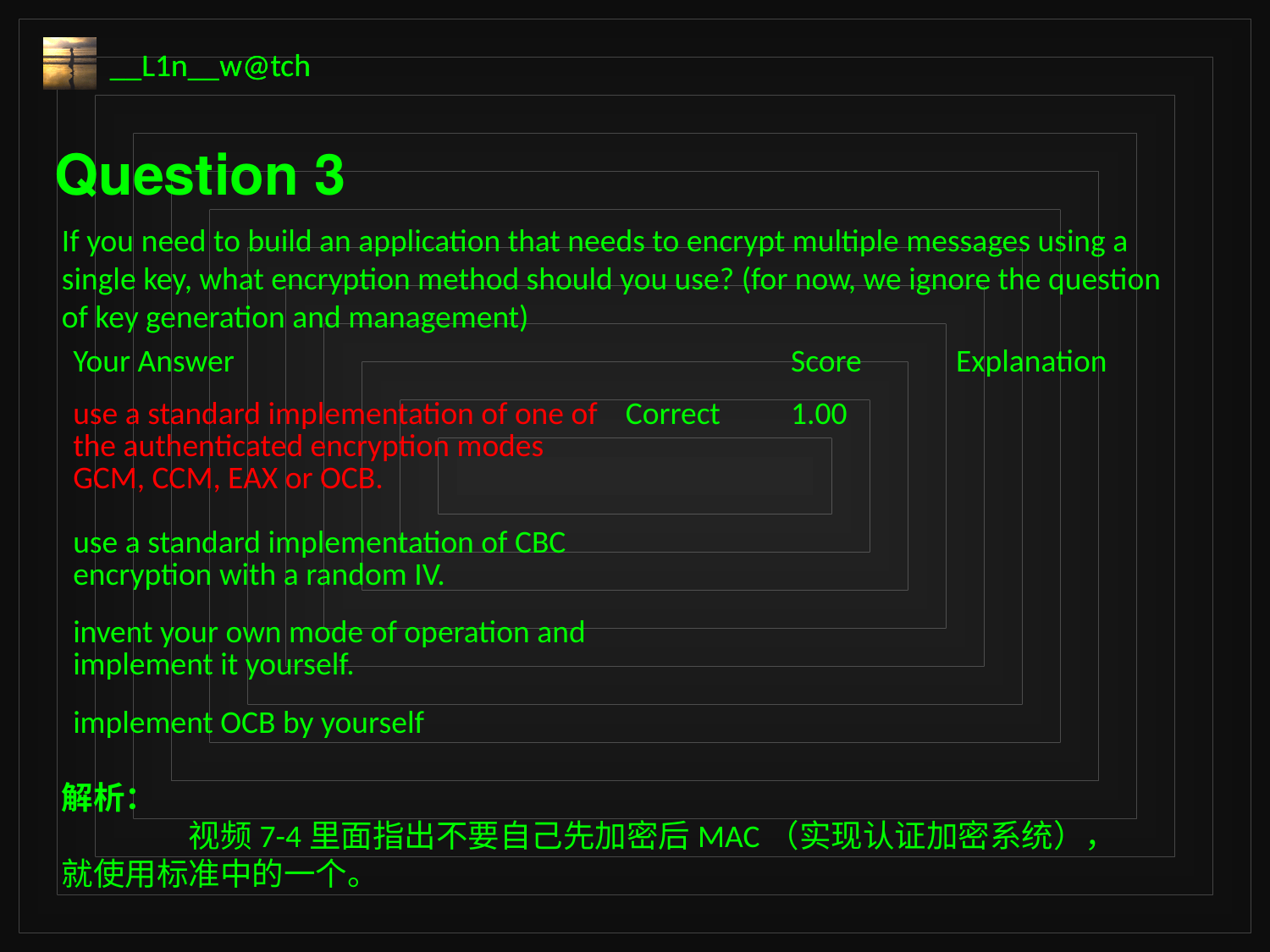

Question 3
If you need to build an application that needs to encrypt multiple messages using a single key, what encryption method should you use? (for now, we ignore the question of key generation and management)

| Your Answer |  | Score | Explanation |
| --- | --- | --- | --- |
| use a standard implementation of one of the authenticated encryption modes GCM, CCM, EAX or OCB. | Correct | 1.00 |  |
| use a standard implementation of CBC encryption with a random IV. |  |  |  |
| invent your own mode of operation and implement it yourself. |  |  |  |
| implement OCB by yourself |  |  |  |
解析：
	视频7-4里面指出不要自己先加密后MAC（实现认证加密系统），就使用标准中的一个。